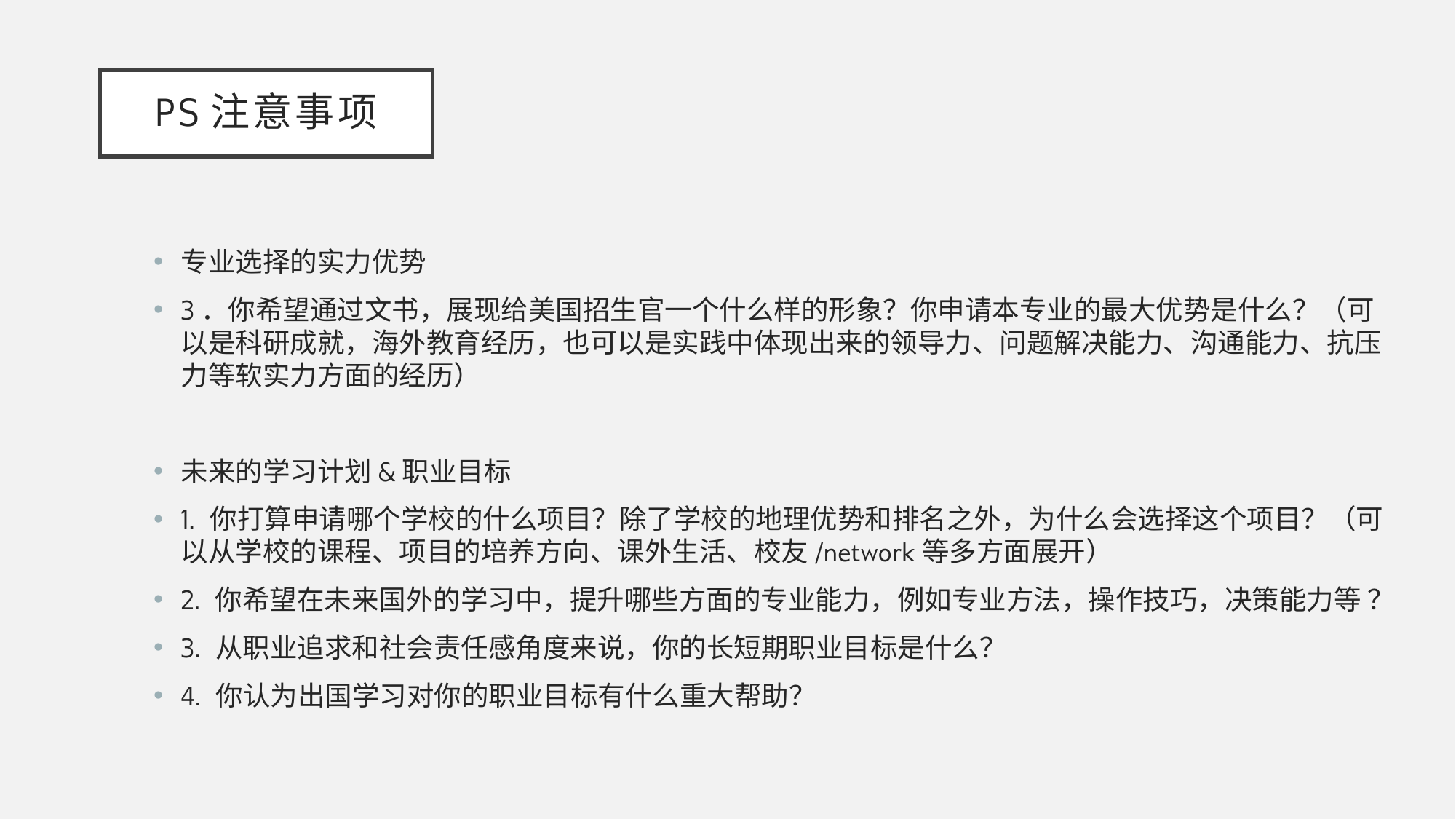

# PS注意事项

专业选择的实力优势
3．你希望通过文书，展现给美国招生官一个什么样的形象？你申请本专业的最大优势是什么？（可以是科研成就，海外教育经历，也可以是实践中体现出来的领导力、问题解决能力、沟通能力、抗压力等软实力方面的经历）

未来的学习计划&职业目标
1. 你打算申请哪个学校的什么项目？除了学校的地理优势和排名之外，为什么会选择这个项目？（可以从学校的课程、项目的培养方向、课外生活、校友/network等多方面展开）
2. 你希望在未来国外的学习中，提升哪些方面的专业能力，例如专业方法，操作技巧，决策能力等 ？
3. 从职业追求和社会责任感角度来说，你的长短期职业目标是什么？
4. 你认为出国学习对你的职业目标有什么重大帮助？